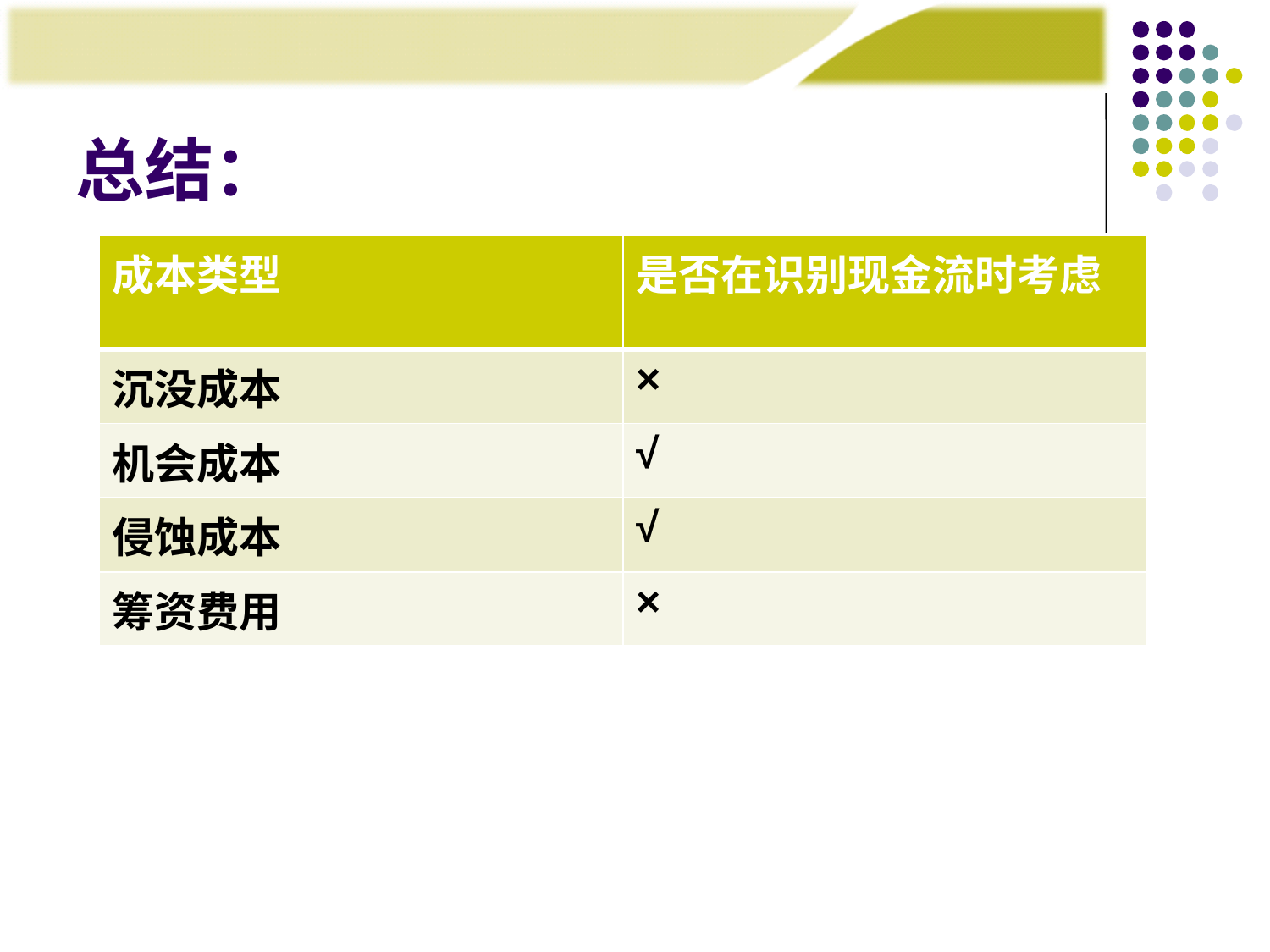

# 总结：
| 成本类型 | 是否在识别现金流时考虑 |
| --- | --- |
| 沉没成本 | × |
| 机会成本 | √ |
| 侵蚀成本 | √ |
| 筹资费用 | × |